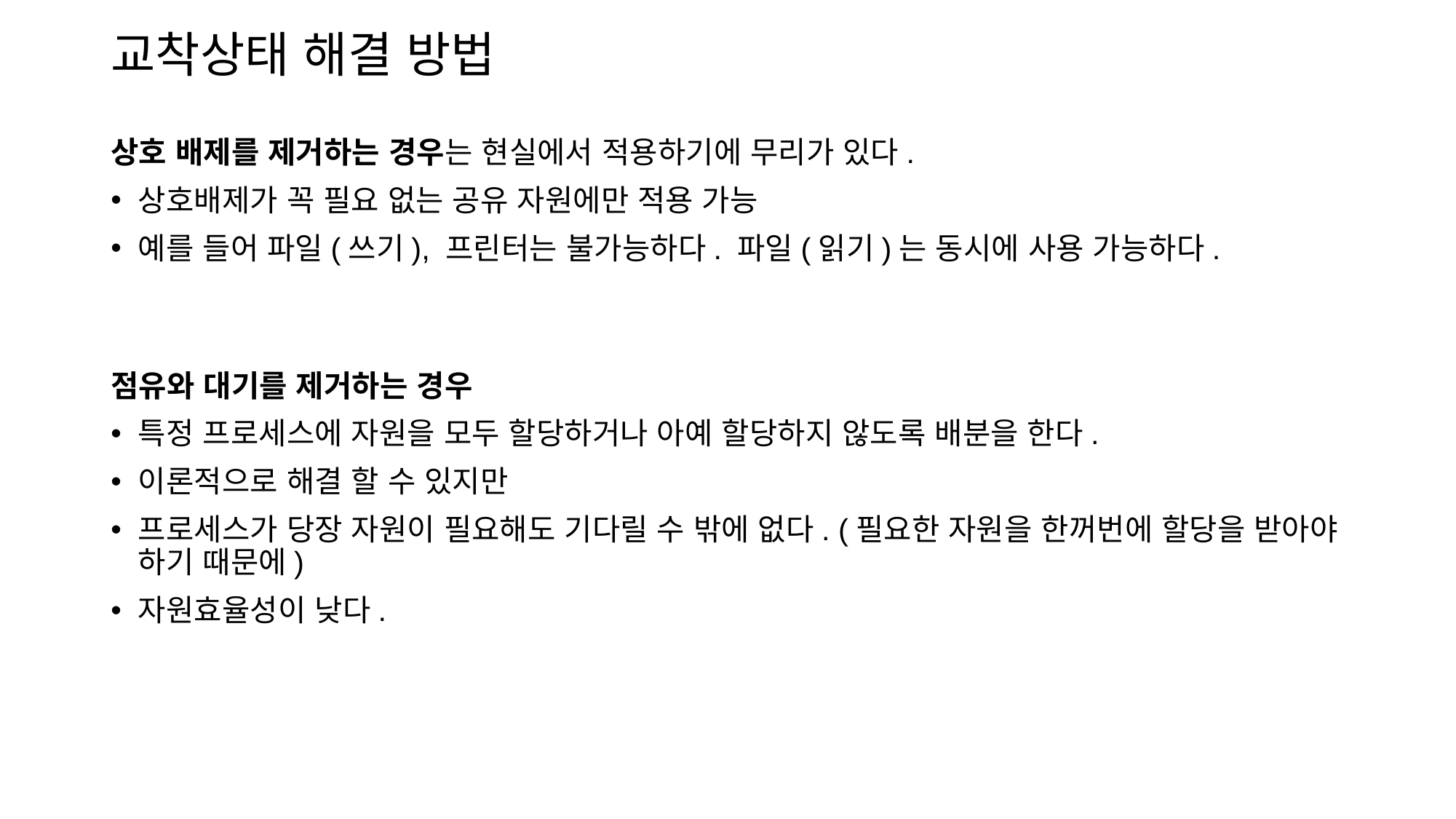

# 교착상태 해결 방법
상호 배제를 제거하는 경우는 현실에서 적용하기에 무리가 있다.
상호배제가 꼭 필요 없는 공유 자원에만 적용 가능
예를 들어 파일(쓰기), 프린터는 불가능하다. 파일(읽기)는 동시에 사용 가능하다.

점유와 대기를 제거하는 경우
특정 프로세스에 자원을 모두 할당하거나 아예 할당하지 않도록 배분을 한다.
이론적으로 해결 할 수 있지만
프로세스가 당장 자원이 필요해도 기다릴 수 밖에 없다. (필요한 자원을 한꺼번에 할당을 받아야 하기 때문에)
자원효율성이 낮다.